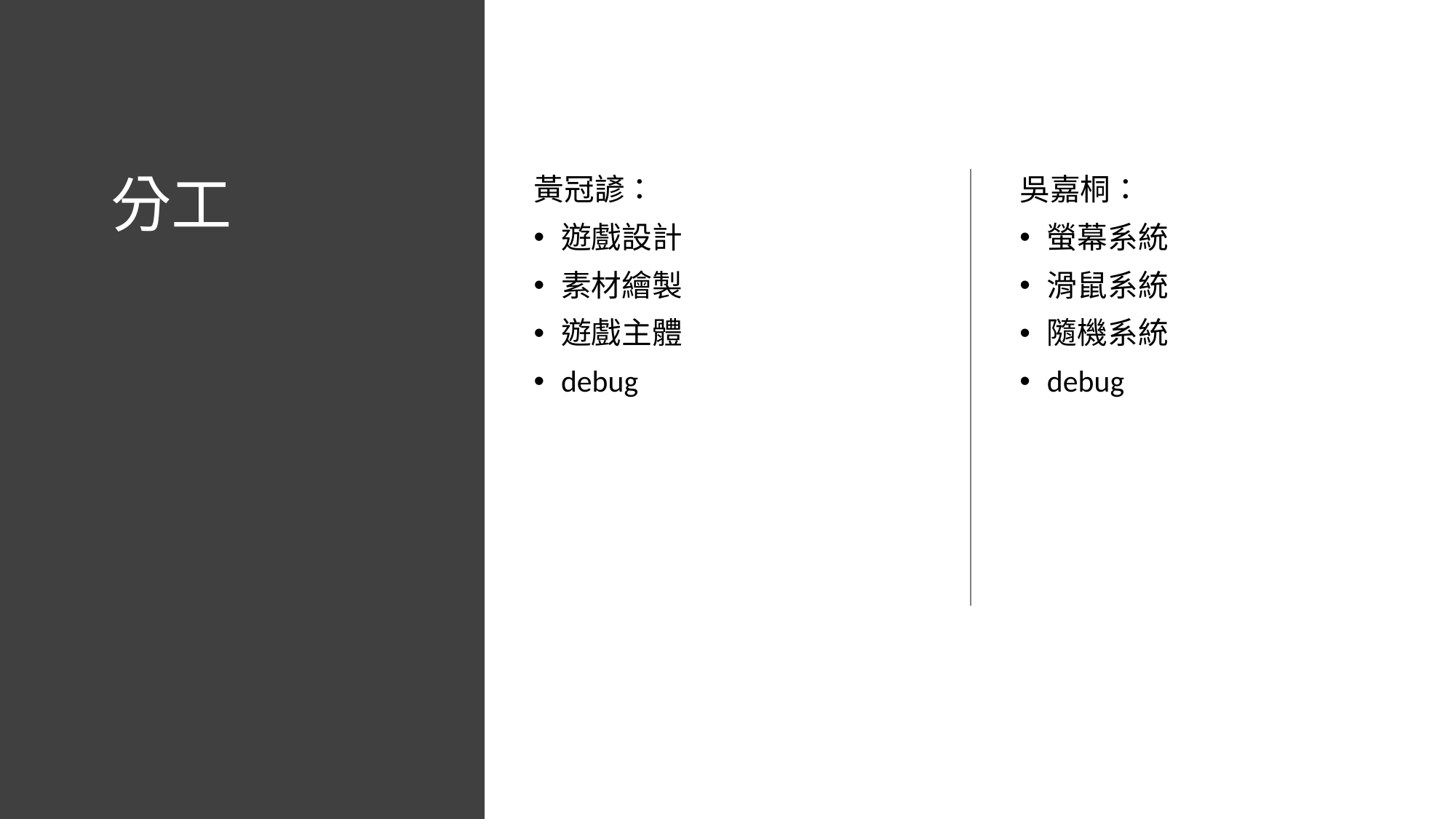

# 分工
黃冠諺：
遊戲設計
素材繪製
遊戲主體
debug

吳嘉桐：
螢幕系統
滑鼠系統
隨機系統
debug